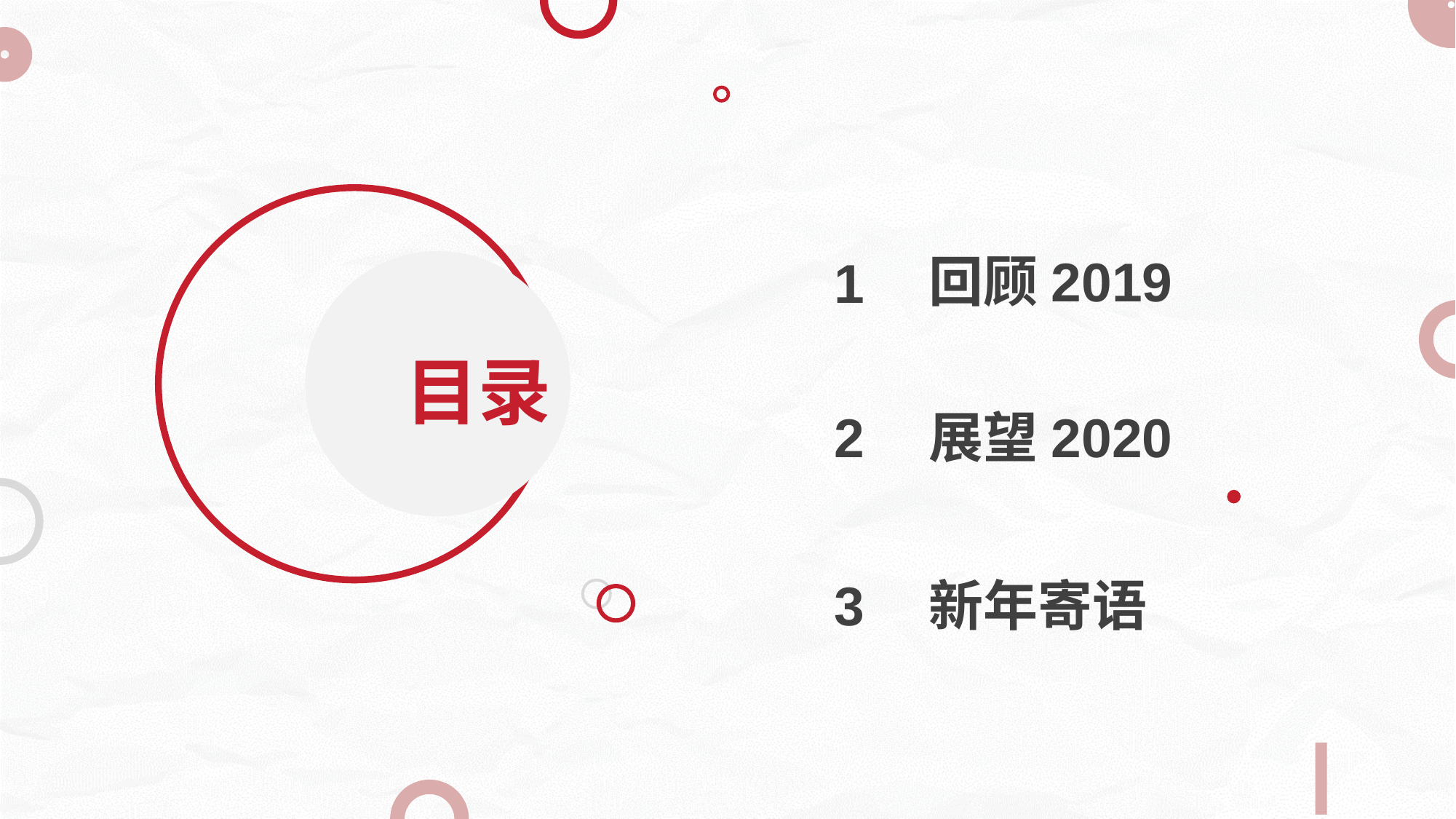

回顾2019
1

目录
2
展望2020

3
新年寄语